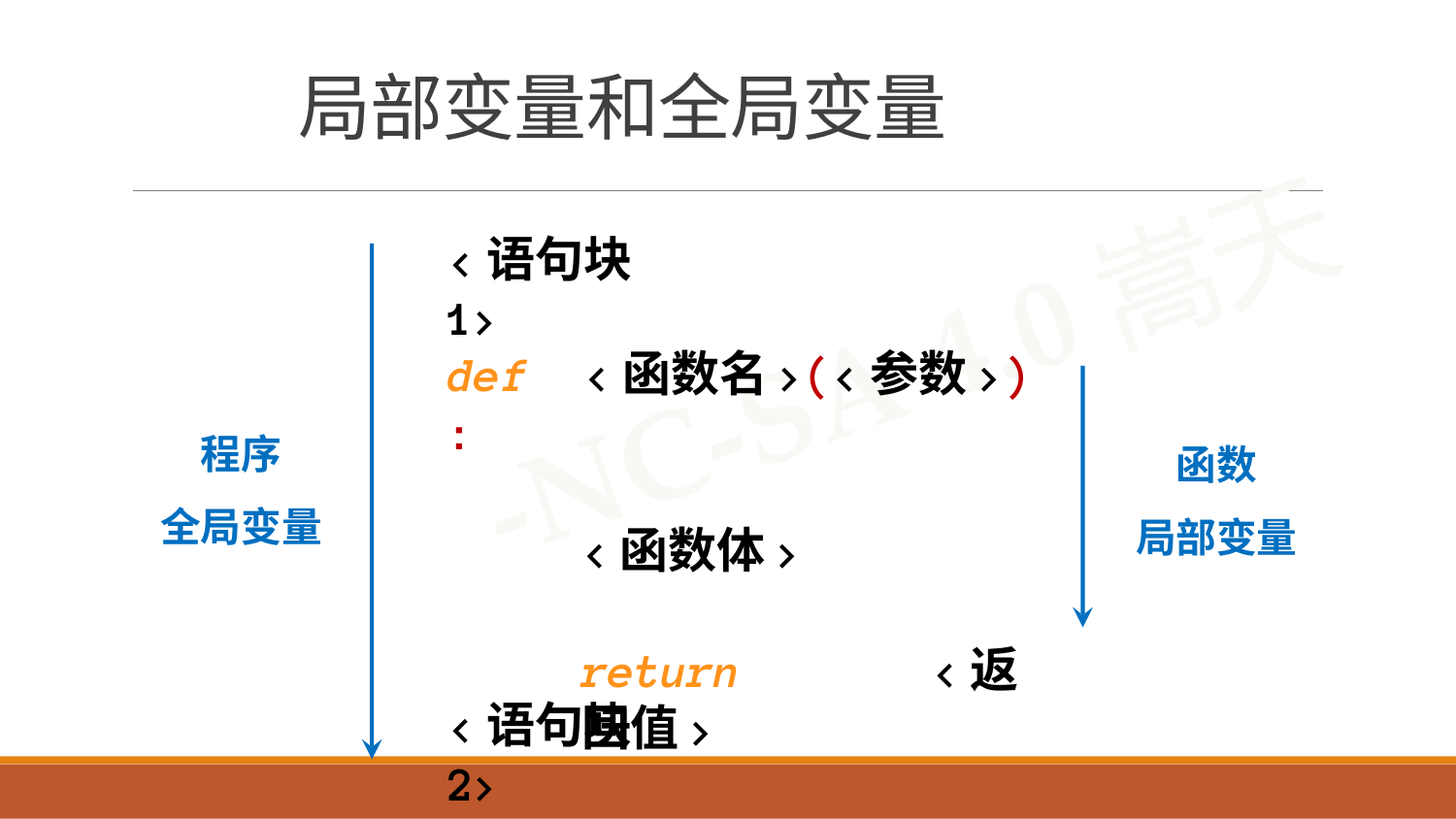

# 局部变量和全局变量

<语句块1>

def	<函数名>(<参数>) :

<函数体>

return	<返回值>

程序 全局变量

函数 局部变量

<语句块2>